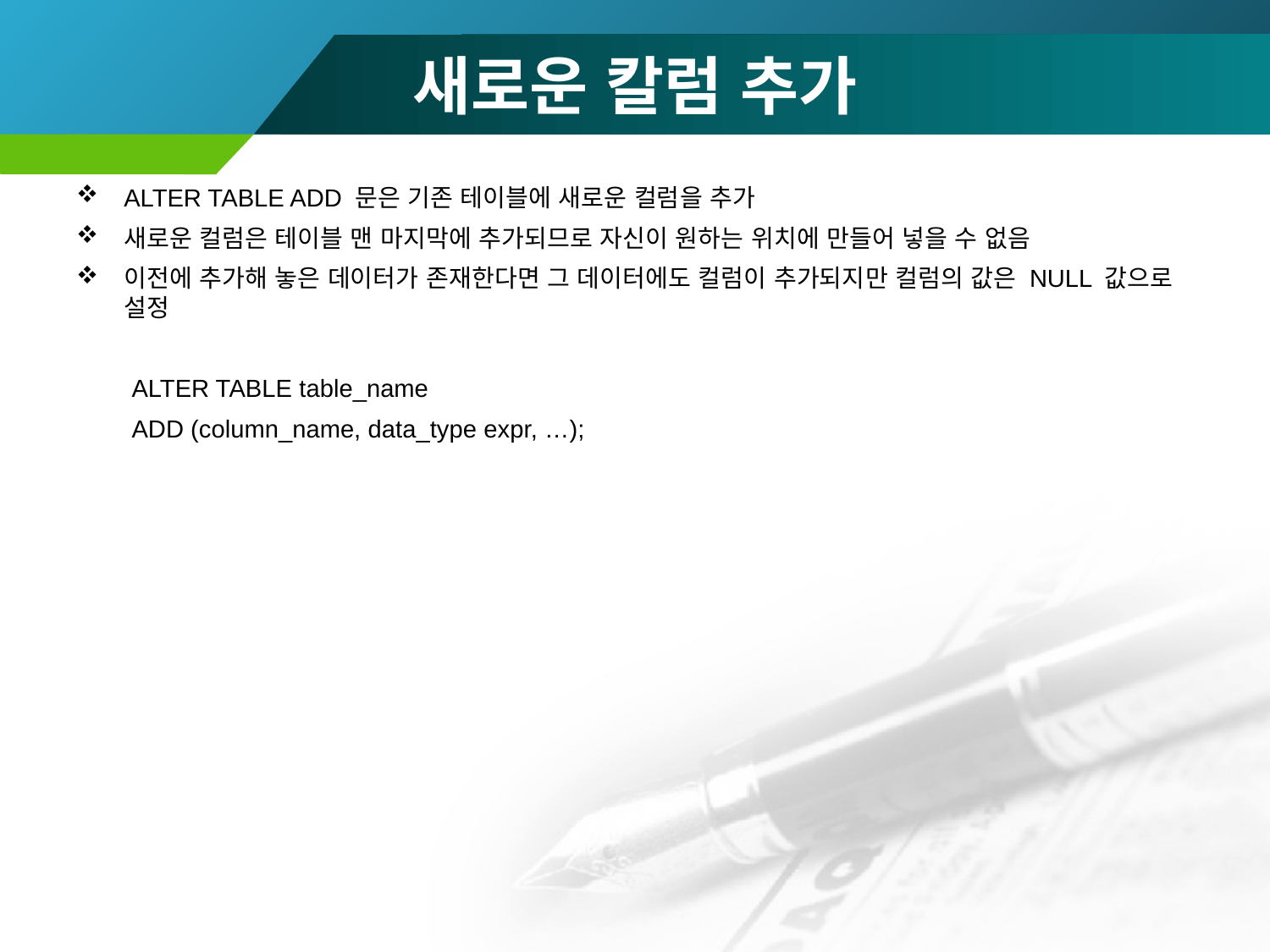

# 새로운 칼럼 추가
ALTER TABLE ADD 문은 기존 테이블에 새로운 컬럼을 추가
새로운 컬럼은 테이블 맨 마지막에 추가되므로 자신이 원하는 위치에 만들어 넣을 수 없음
이전에 추가해 놓은 데이터가 존재한다면 그 데이터에도 컬럼이 추가되지만 컬럼의 값은 NULL 값으로 설정

ALTER TABLE table_name
ADD (column_name, data_type expr, …);